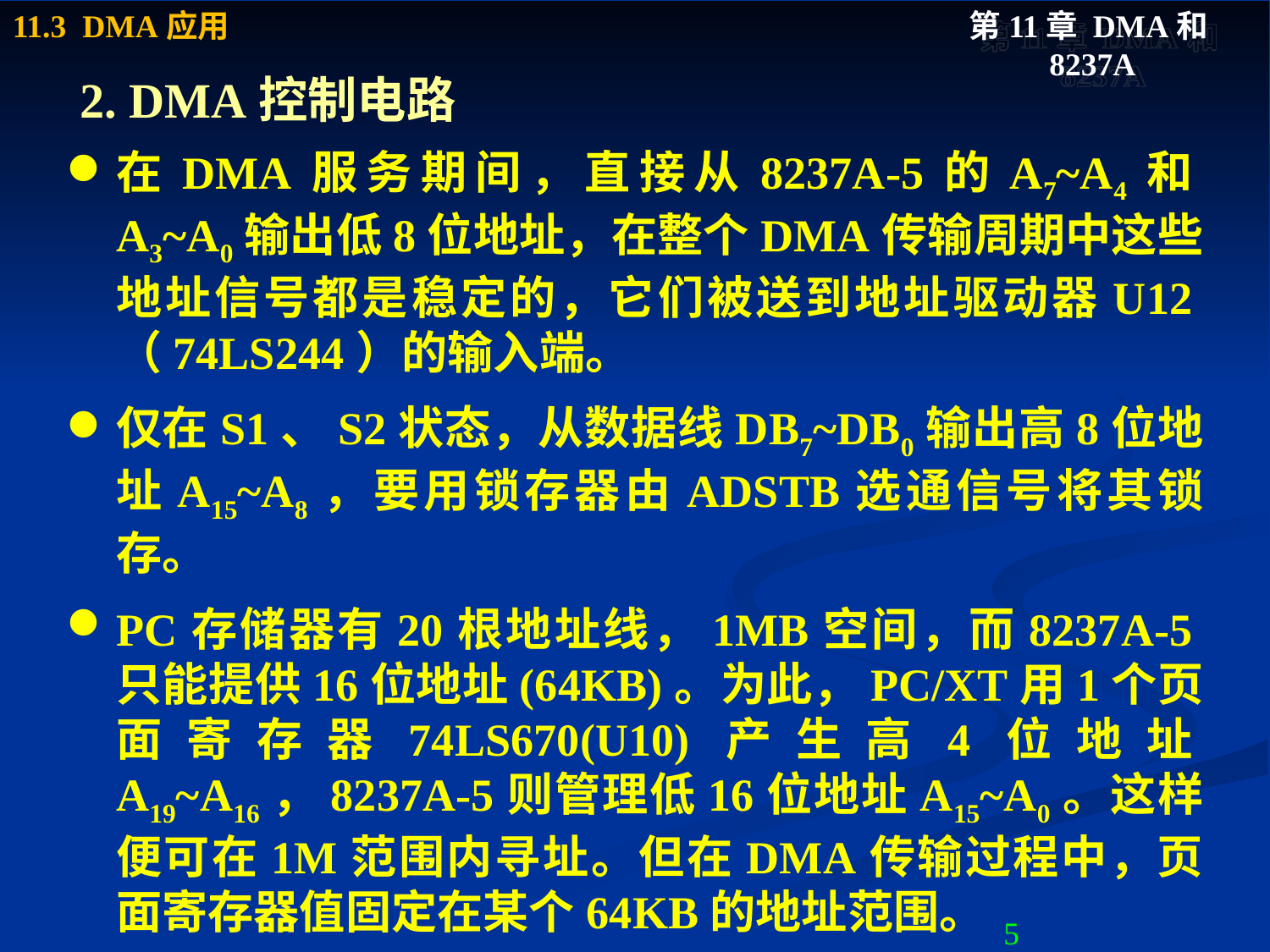

# 2. DMA控制电路
在DMA服务期间，直接从8237A-5的A7~A4和A3~A0输出低8位地址，在整个DMA传输周期中这些地址信号都是稳定的，它们被送到地址驱动器U12（74LS244）的输入端。
仅在S1、S2状态，从数据线DB7~DB0输出高8位地址A15~A8，要用锁存器由ADSTB选通信号将其锁存。
PC存储器有20根地址线，1MB空间，而8237A-5只能提供16位地址(64KB)。为此，PC/XT用1个页面寄存器74LS670(U10)产生高4位地址A19~A16，8237A-5则管理低16位地址A15~A0。这样便可在1M范围内寻址。但在DMA传输过程中，页面寄存器值固定在某个64KB的地址范围。